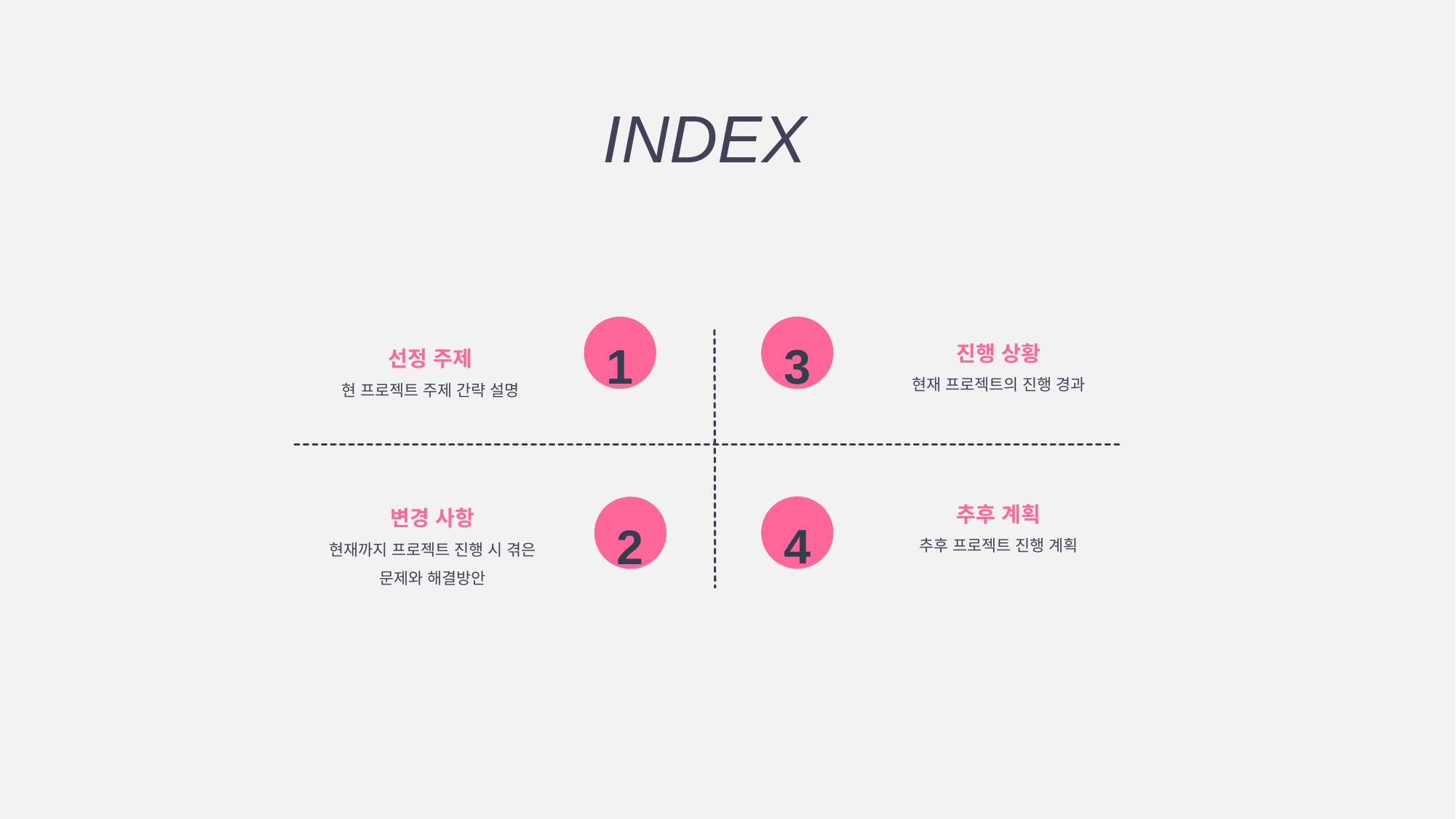

INDEX
1
3

진행 상황
현재 프로젝트의 진행 경과
선정 주제
현 프로젝트 주제 간략 설명
4
2
추후 계획
추후 프로젝트 진행 계획
변경 사항
현재까지 프로젝트 진행 시 겪은 문제와 해결방안